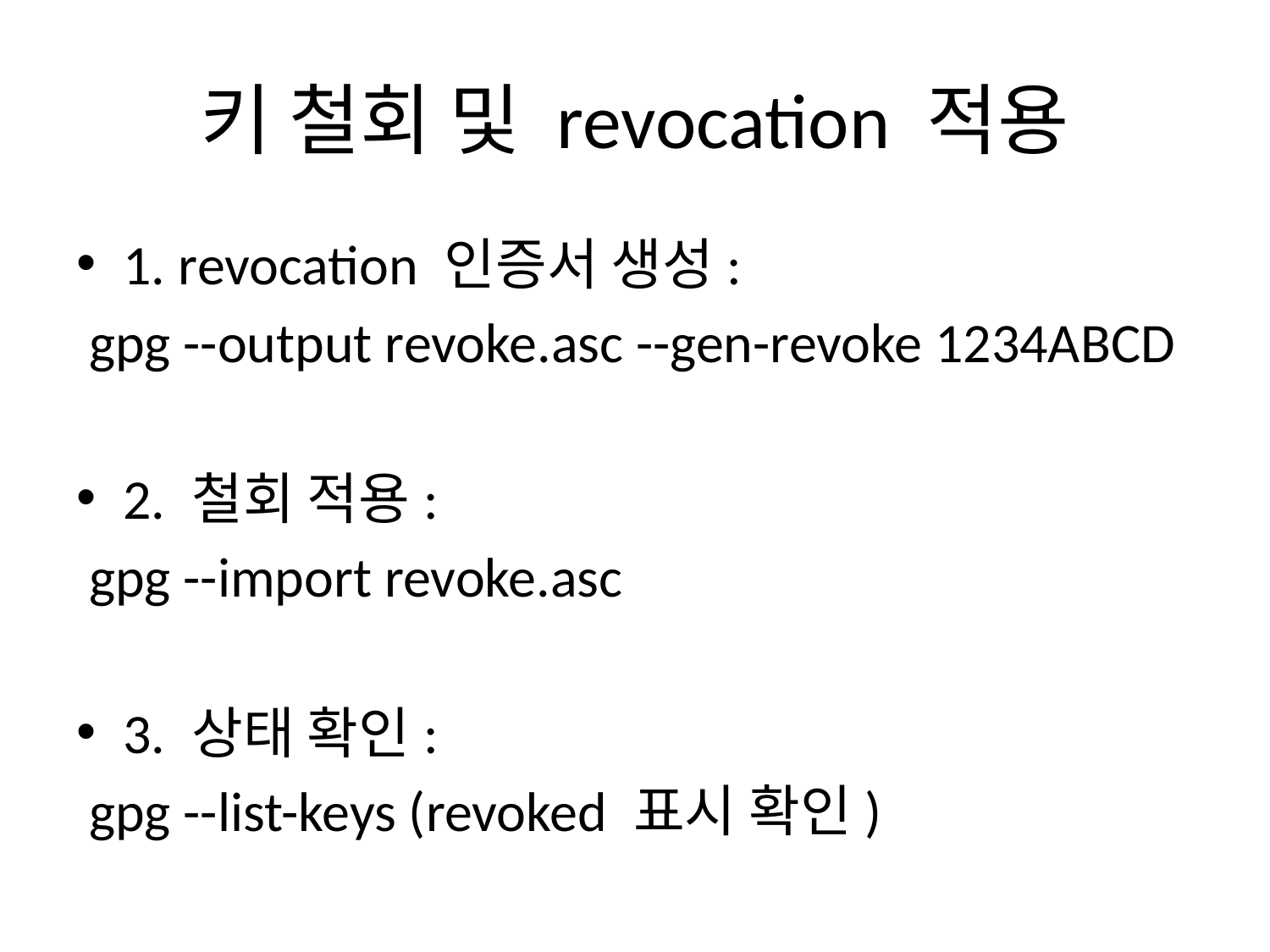

# 키 철회 및 revocation 적용
1. revocation 인증서 생성:
 gpg --output revoke.asc --gen-revoke 1234ABCD

2. 철회 적용:
 gpg --import revoke.asc

3. 상태 확인:
 gpg --list-keys (revoked 표시 확인)